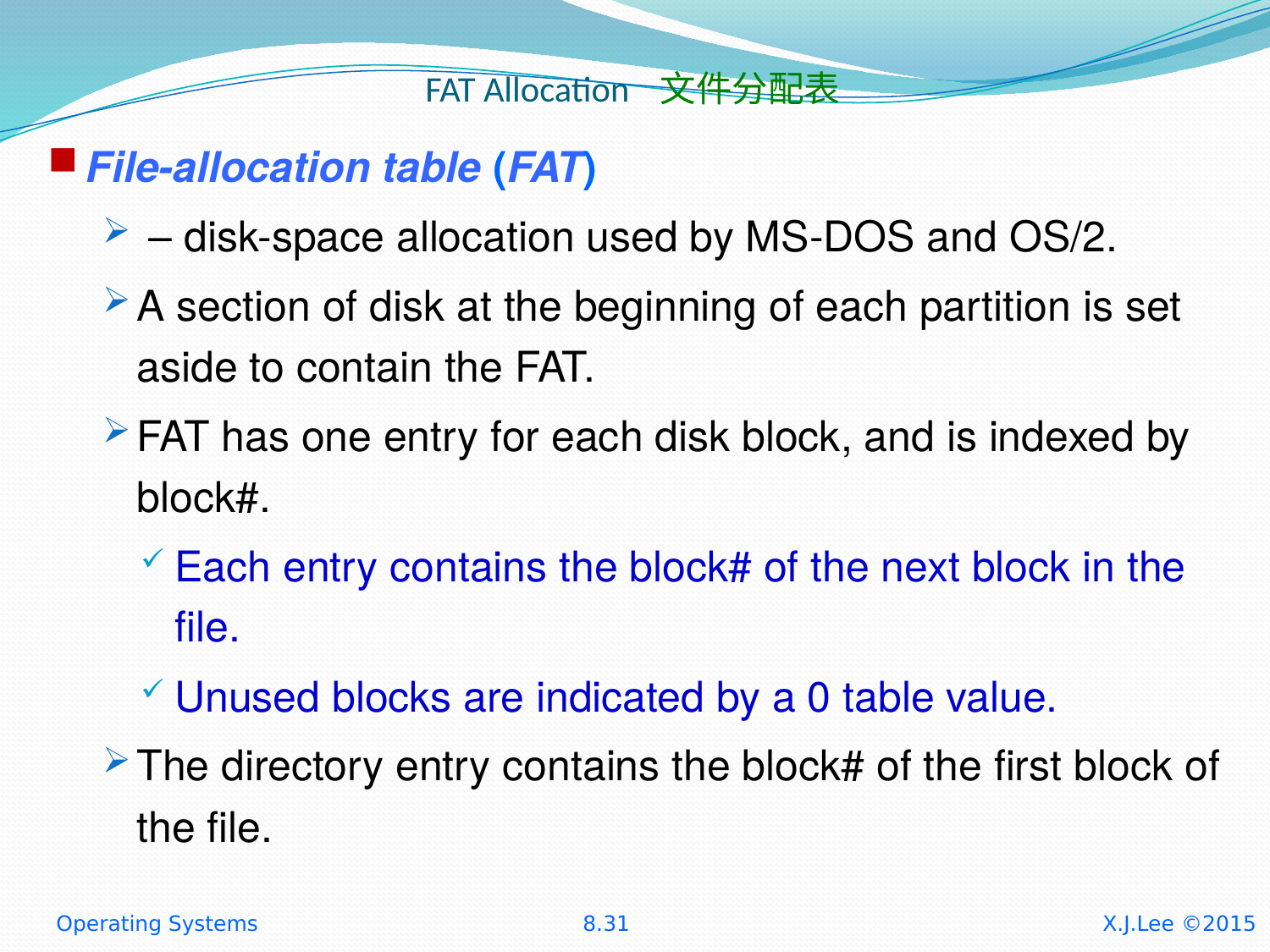

# FAT Allocation   文件分配表
File-allocation table (FAT)
 – disk-space allocation used by MS-DOS and OS/2.
A section of disk at the beginning of each partition is set aside to contain the FAT.
FAT has one entry for each disk block, and is indexed by block#.
Each entry contains the block# of the next block in the file.
Unused blocks are indicated by a 0 table value.
The directory entry contains the block# of the first block of the file.
Operating Systems
8.31
X.J.Lee ©2015